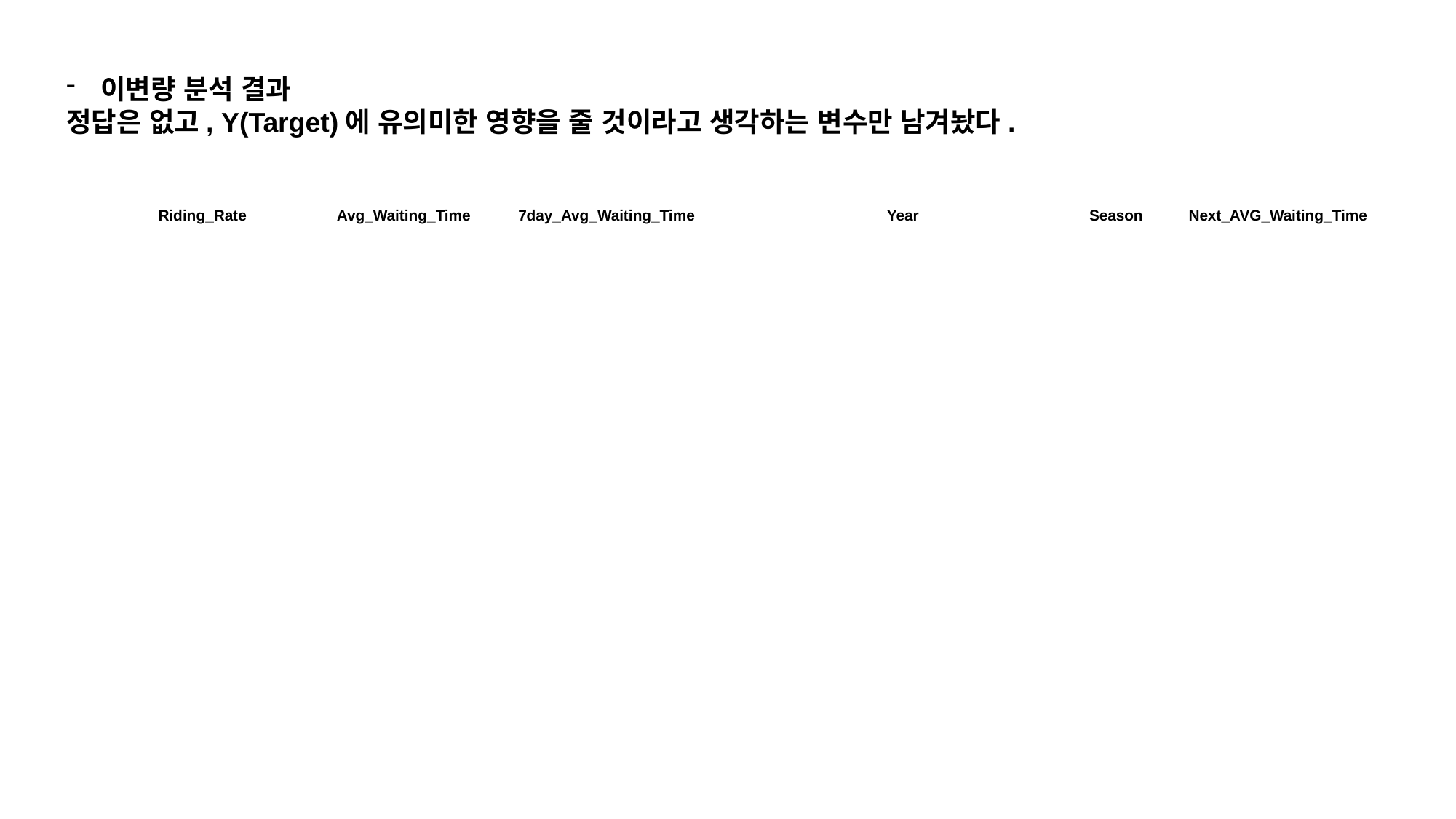

이변량 분석 결과
정답은 없고, Y(Target)에 유의미한 영향을 줄 것이라고 생각하는 변수만 남겨놨다.

| Riding\_Rate | Avg\_Waiting\_Time | 7day\_Avg\_Waiting\_Time | Year | Season | Next\_AVG\_Waiting\_Time |
| --- | --- | --- | --- | --- | --- |